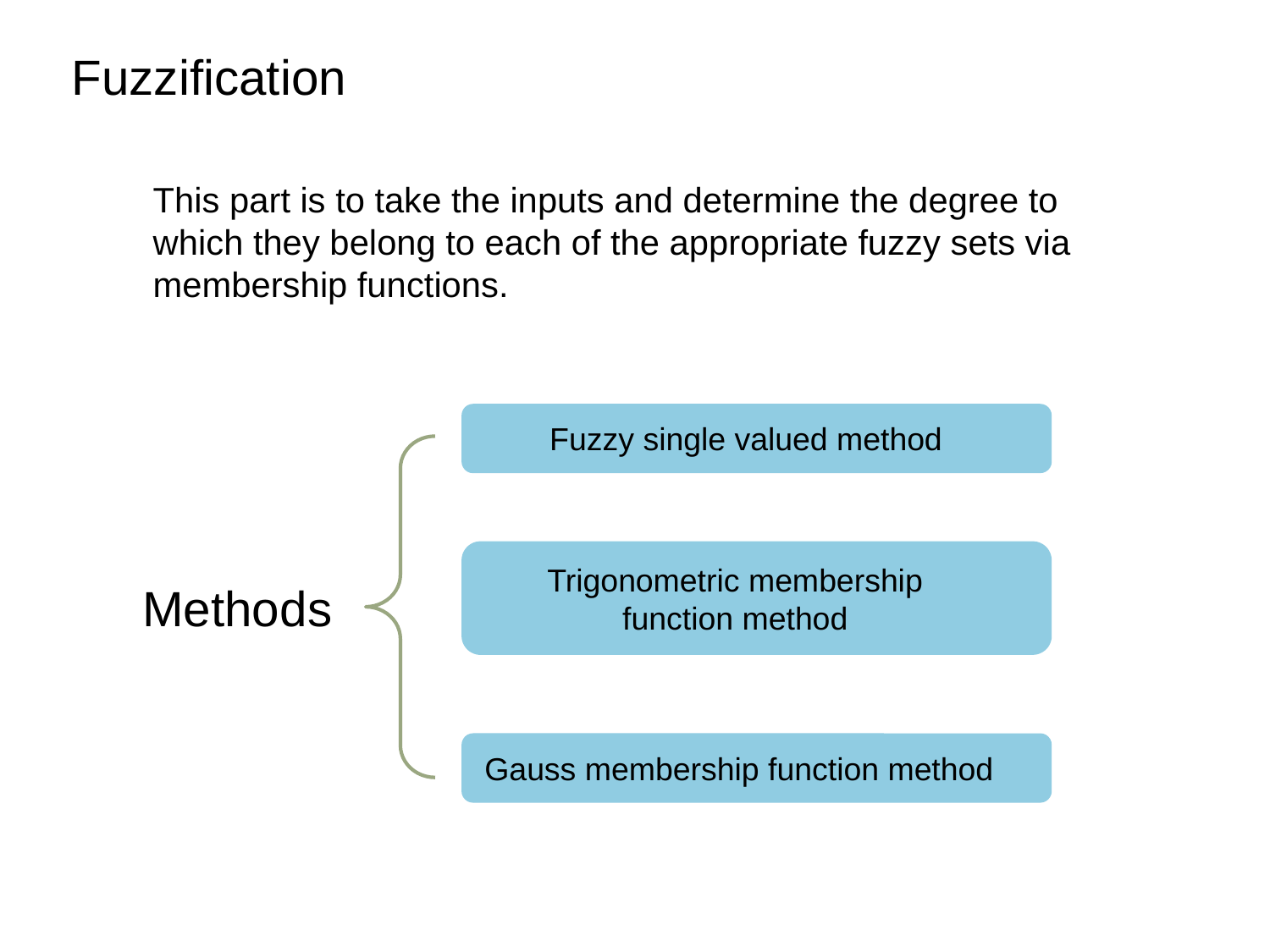

Fuzzification
This part is to take the inputs and determine the degree to which they belong to each of the appropriate fuzzy sets via membership functions.
点击添加文本

Fuzzy single valued method

Trigonometric membership
function method
Methods

Gauss membership function method
点击添加文本
点击添加文本
点击添加文本